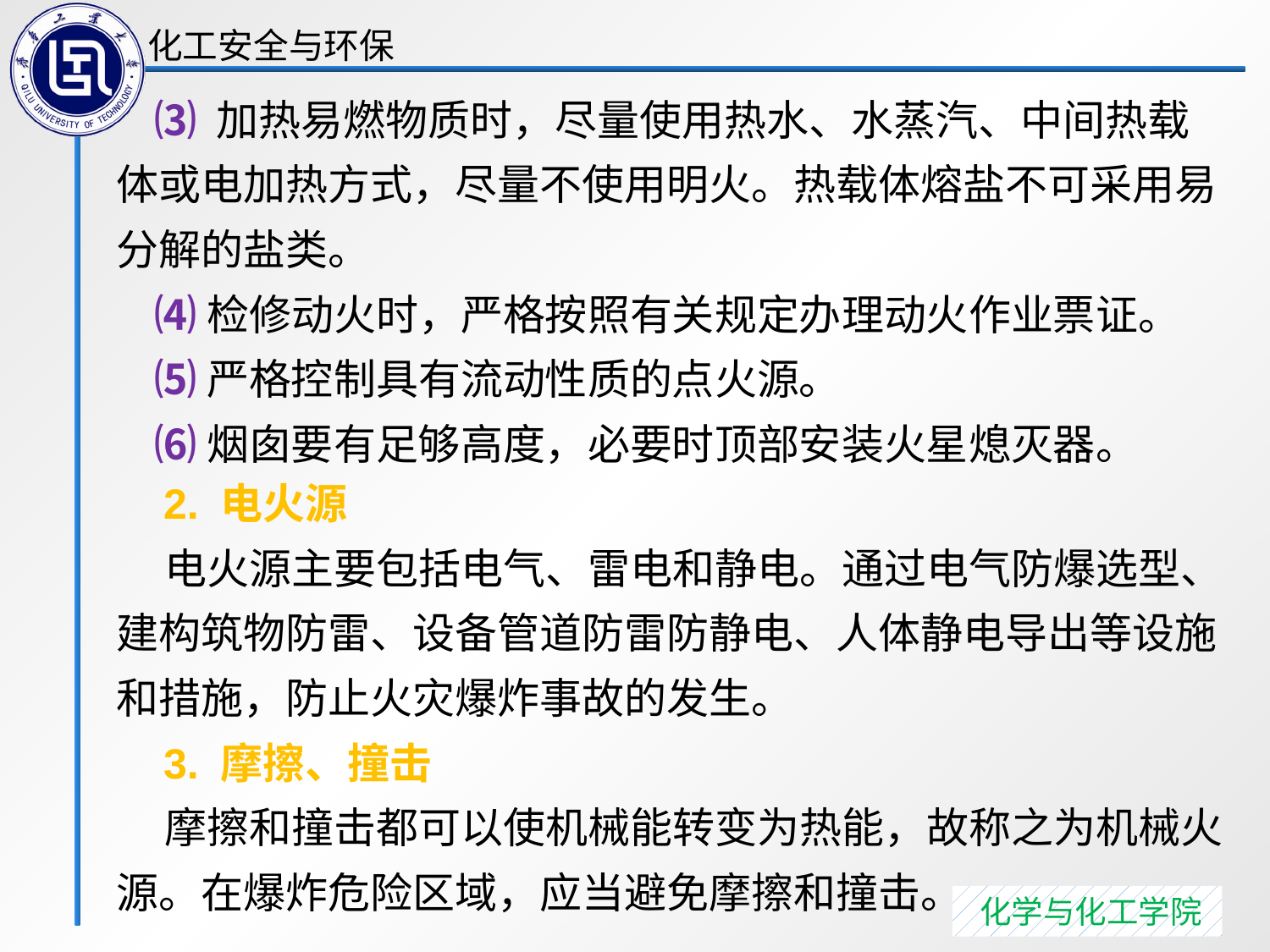

⑶ 加热易燃物质时，尽量使用热水、水蒸汽、中间热载体或电加热方式，尽量不使用明火。热载体熔盐不可采用易分解的盐类。
    ⑷检修动火时，严格按照有关规定办理动火作业票证。
    ⑸严格控制具有流动性质的点火源。
    ⑹烟囱要有足够高度，必要时顶部安装火星熄灭器。
    2. 电火源
    电火源主要包括电气、雷电和静电。通过电气防爆选型、建构筑物防雷、设备管道防雷防静电、人体静电导出等设施和措施，防止火灾爆炸事故的发生。
    3. 摩擦、撞击
    摩擦和撞击都可以使机械能转变为热能，故称之为机械火源。在爆炸危险区域，应当避免摩擦和撞击。